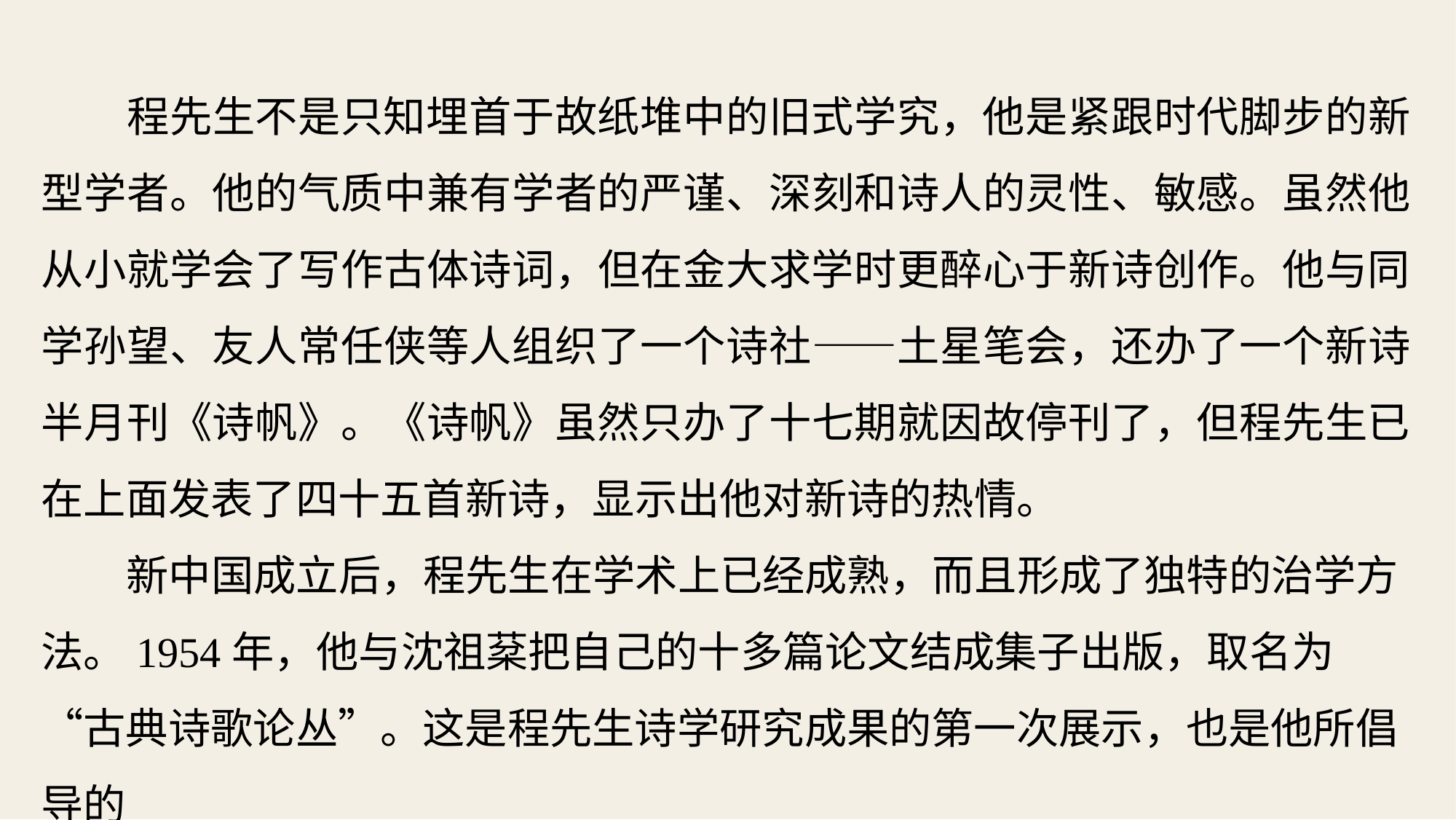

程先生不是只知埋首于故纸堆中的旧式学究，他是紧跟时代脚步的新型学者。他的气质中兼有学者的严谨、深刻和诗人的灵性、敏感。虽然他从小就学会了写作古体诗词，但在金大求学时更醉心于新诗创作。他与同学孙望、友人常任侠等人组织了一个诗社——土星笔会，还办了一个新诗半月刊《诗帆》。《诗帆》虽然只办了十七期就因故停刊了，但程先生已在上面发表了四十五首新诗，显示出他对新诗的热情。
新中国成立后，程先生在学术上已经成熟，而且形成了独特的治学方法。1954年，他与沈祖棻把自己的十多篇论文结成集子出版，取名为“古典诗歌论丛”。这是程先生诗学研究成果的第一次展示，也是他所倡导的